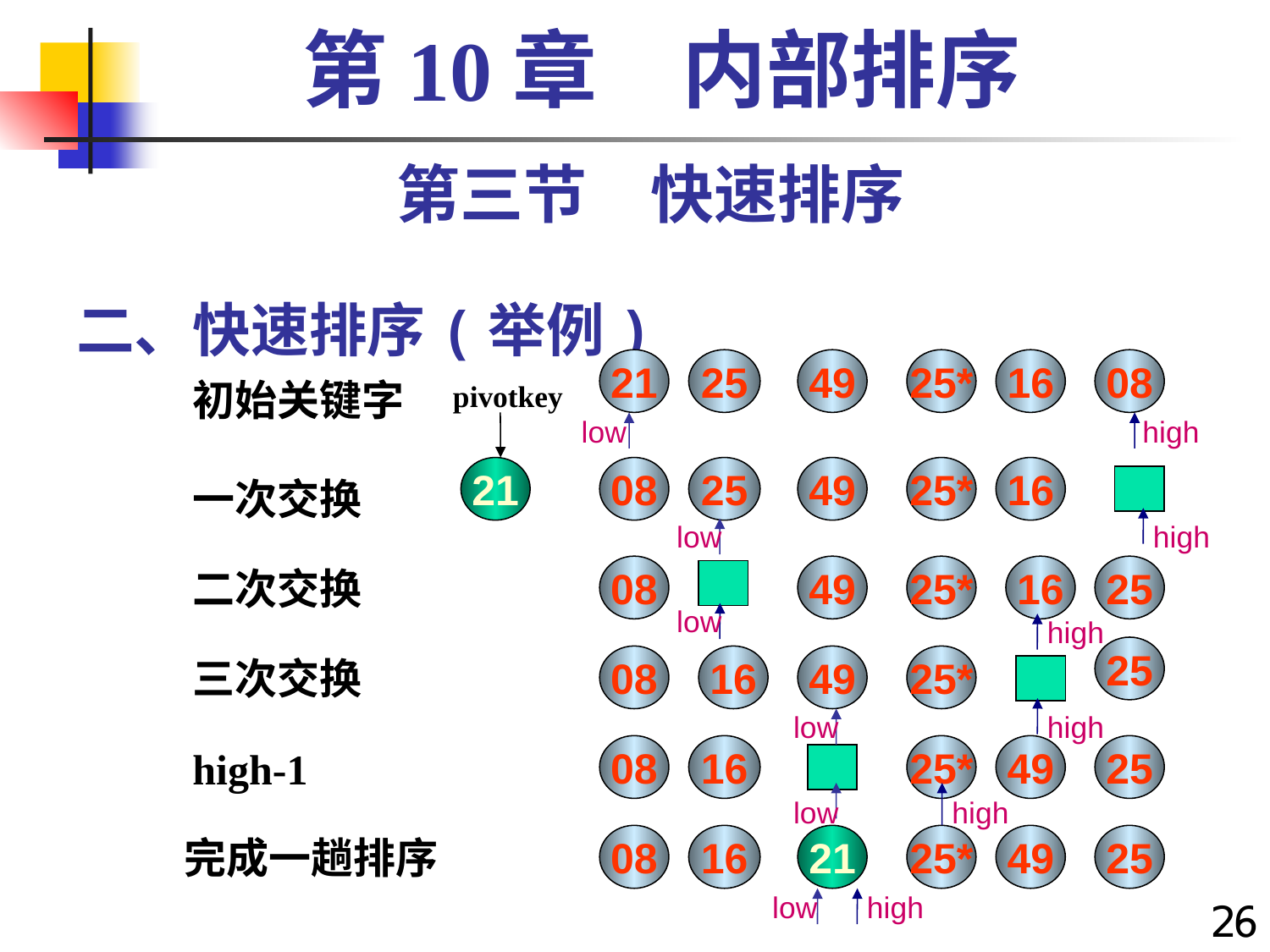

第10章　内部排序
第三节　快速排序
# 二、快速排序(举例)
21
25
49
25*
16
08
初始关键字
pivotkey

low
high
21
08
25
49
25*
16
一次交换

low
high

二次交换
08
49
25*
16
25

low

high
25
三次交换
08
16
49
25*

low

high
08
16
25*
49
25
high-1

low
high
完成一趟排序
08
16
21
25*
49
25

low
high
26